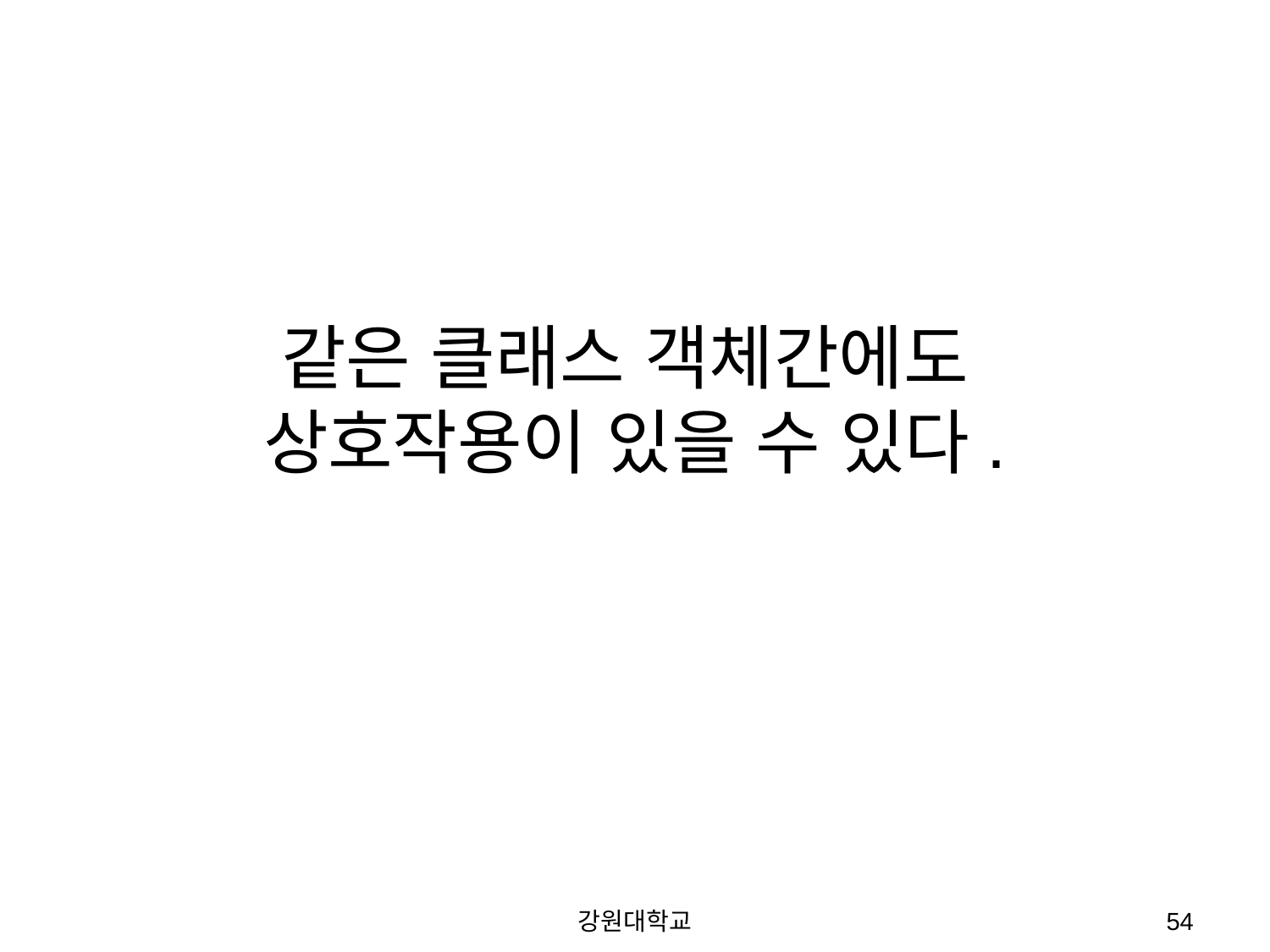

# 같은 클래스 객체간에도 상호작용이 있을 수 있다.

강원대학교
54